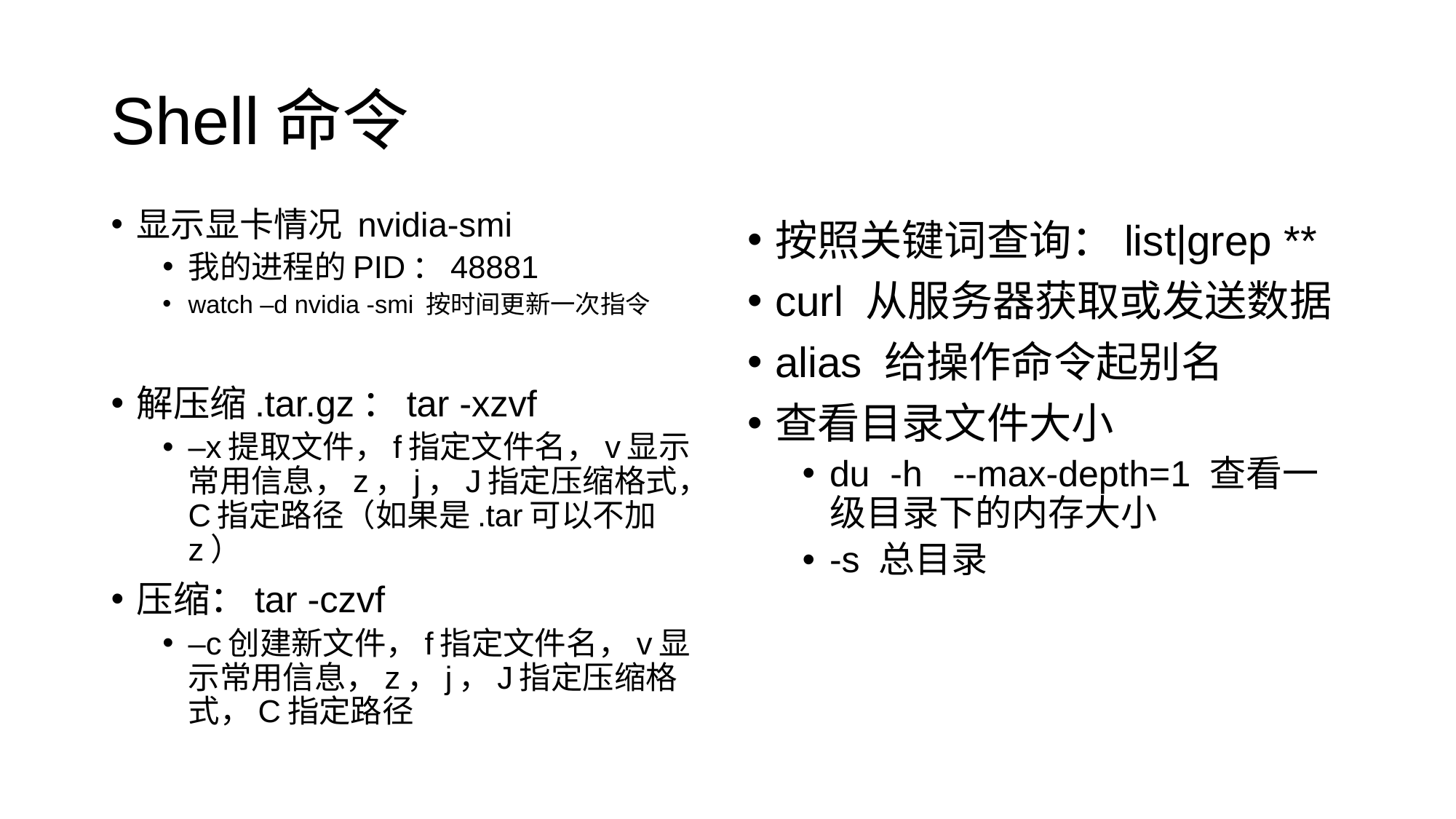

# Shell命令
显示显卡情况 nvidia-smi
我的进程的PID：48881
watch –d nvidia -smi 按时间更新一次指令

解压缩.tar.gz：tar -xzvf
–x提取文件，f指定文件名，v显示常用信息，z，j，J指定压缩格式，C指定路径（如果是.tar可以不加z）
压缩：tar -czvf
–c创建新文件，f指定文件名，v显示常用信息，z，j，J指定压缩格式，C指定路径

按照关键词查询：list|grep **
curl 从服务器获取或发送数据
alias 给操作命令起别名
查看目录文件大小
du  -h   --max-depth=1 查看一级目录下的内存大小
-s 总目录